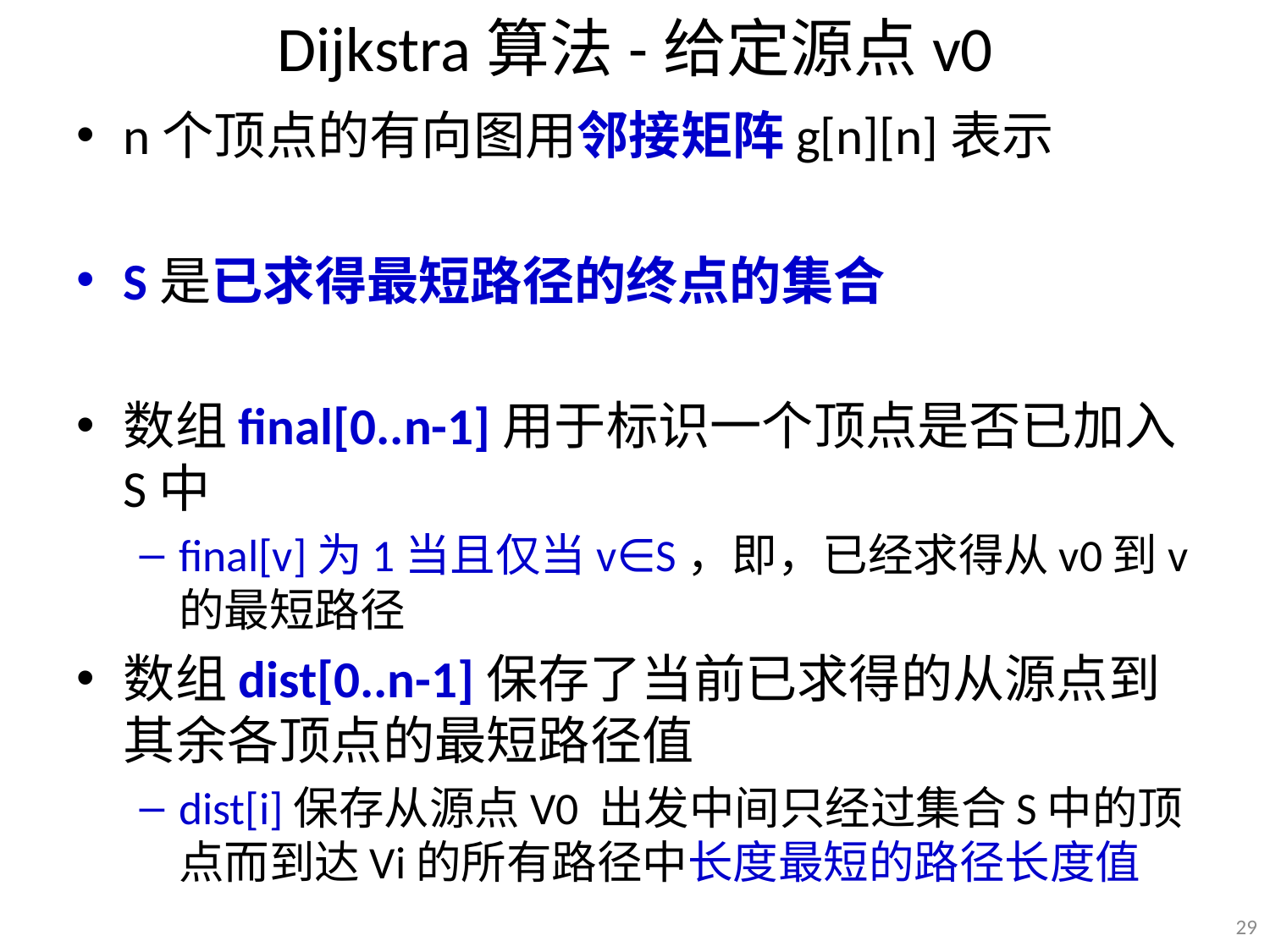

# Dijkstra算法-给定源点v0
n个顶点的有向图用邻接矩阵g[n][n]表示

S是已求得最短路径的终点的集合

数组final[0..n-1]用于标识一个顶点是否已加入S中
final[v]为1当且仅当v∈S，即，已经求得从v0到v的最短路径
数组dist[0..n-1]保存了当前已求得的从源点到其余各顶点的最短路径值
dist[i]保存从源点V0 出发中间只经过集合S中的顶点而到达Vi的所有路径中长度最短的路径长度值

29